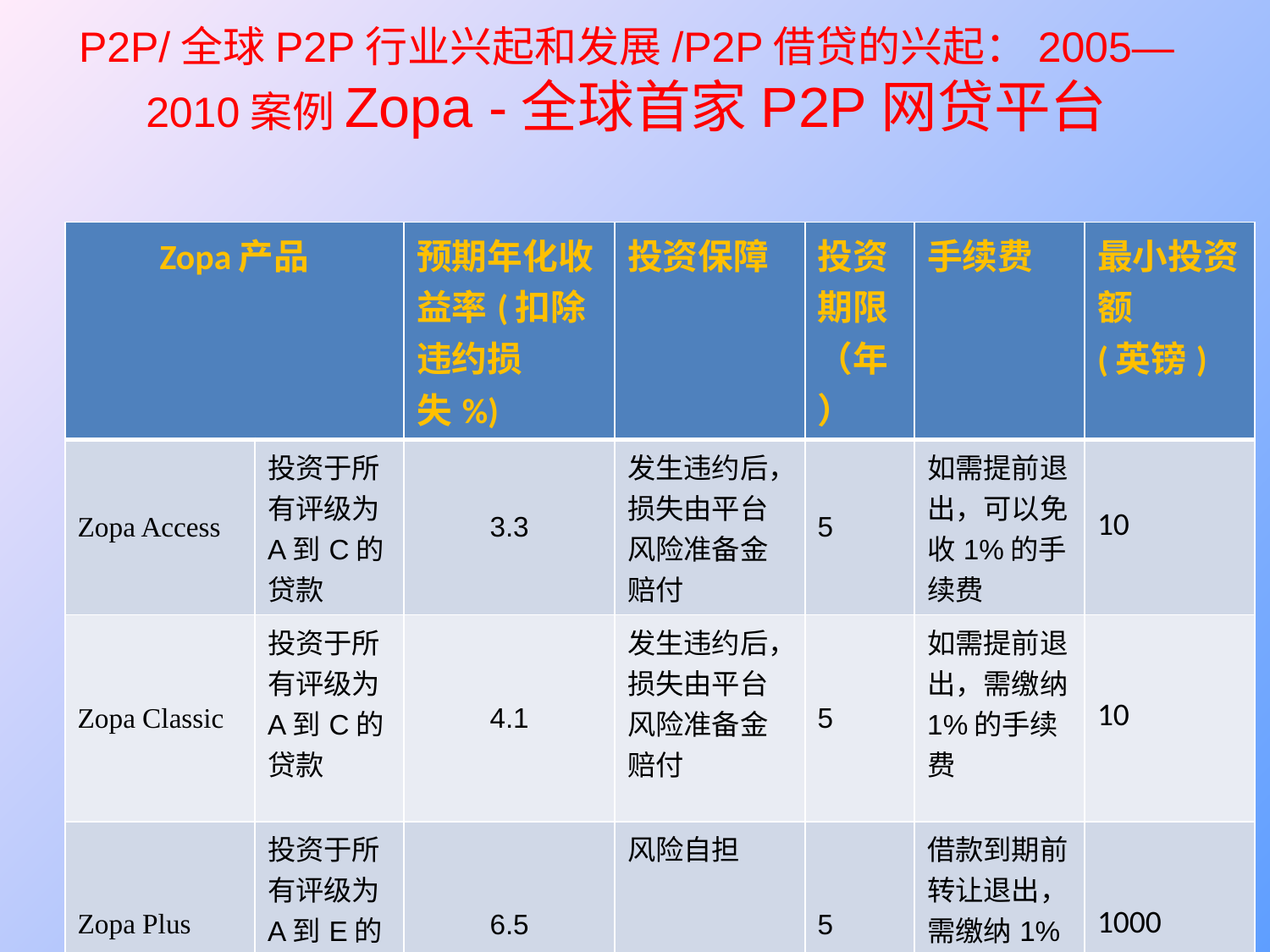

# P2P/全球P2P行业兴起和发展/P2P借贷的兴起：2005—2010案例Zopa -全球首家P2P网贷平台
| Zopa产品 |  | 预期年化收益率(扣除违约损失%) | 投资保障 | 投资期限（年） | 手续费 | 最小投资额 (英镑) |
| --- | --- | --- | --- | --- | --- | --- |
| Zopa Access | 投资于所有评级为A到C的贷款 | 3.3 | 发生违约后，损失由平台风险准备金赔付 | 5 | 如需提前退出，可以免收1%的手续费 | 10 |
| Zopa Classic | 投资于所有评级为A到C的贷款 | 4.1 | 发生违约后，损失由平台风险准备金赔付 | 5 | 如需提前退出，需缴纳1%的手续费 | 10 |
| Zopa Plus | 投资于所有评级为A到E的贷款 | 6.5 | 风险自担 | 5 | 借款到期前转让退出，需缴纳1%的手续费 | 1000 |